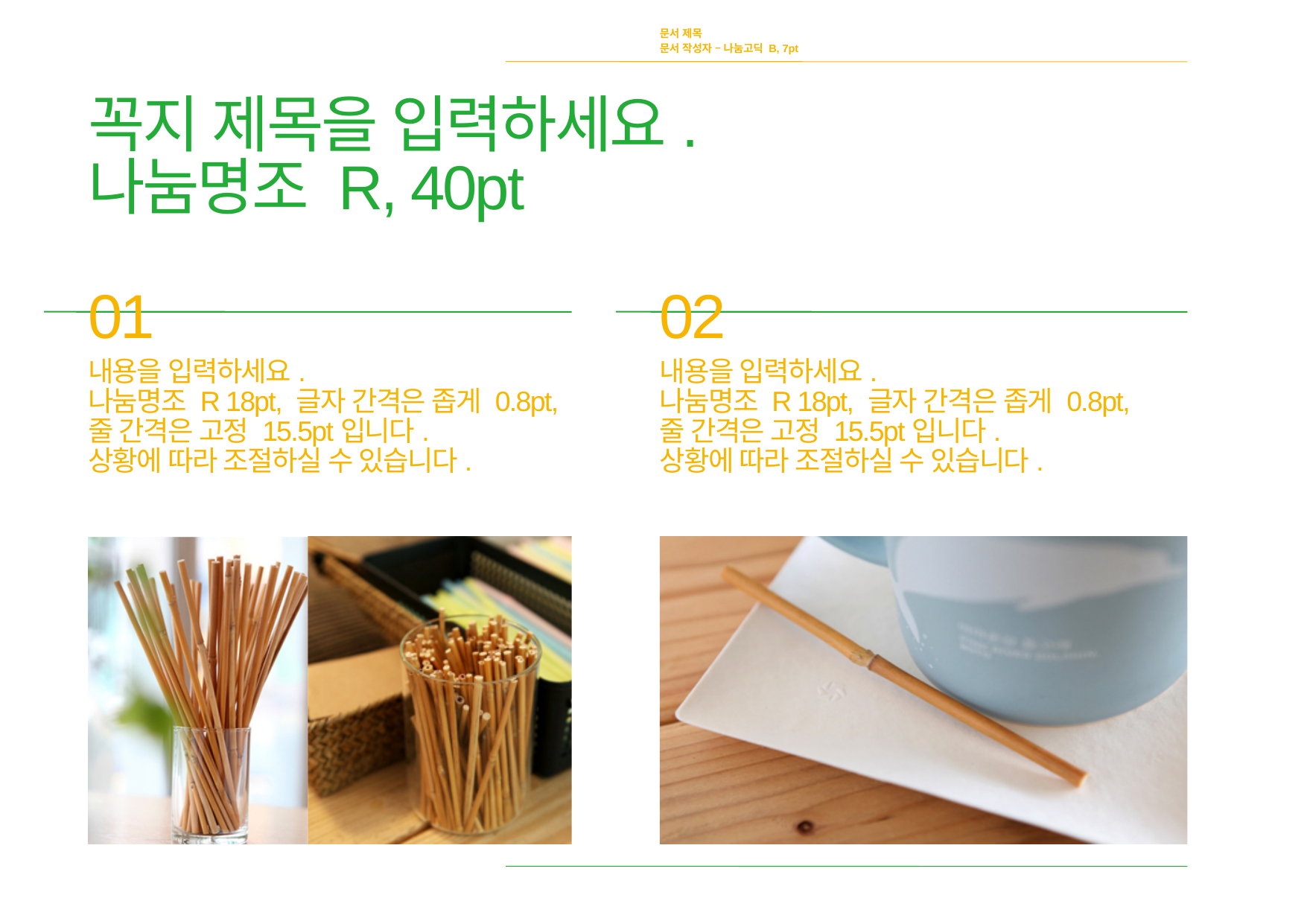

문서 제목
문서 작성자 – 나눔고딕 B, 7pt
꼭지 제목을 입력하세요.
나눔명조 R, 40pt
01
02
내용을 입력하세요.
나눔명조 R 18pt, 글자 간격은 좁게 0.8pt,
줄 간격은 고정 15.5pt입니다.
상황에 따라 조절하실 수 있습니다.
내용을 입력하세요.
나눔명조 R 18pt, 글자 간격은 좁게 0.8pt,
줄 간격은 고정 15.5pt입니다.
상황에 따라 조절하실 수 있습니다.